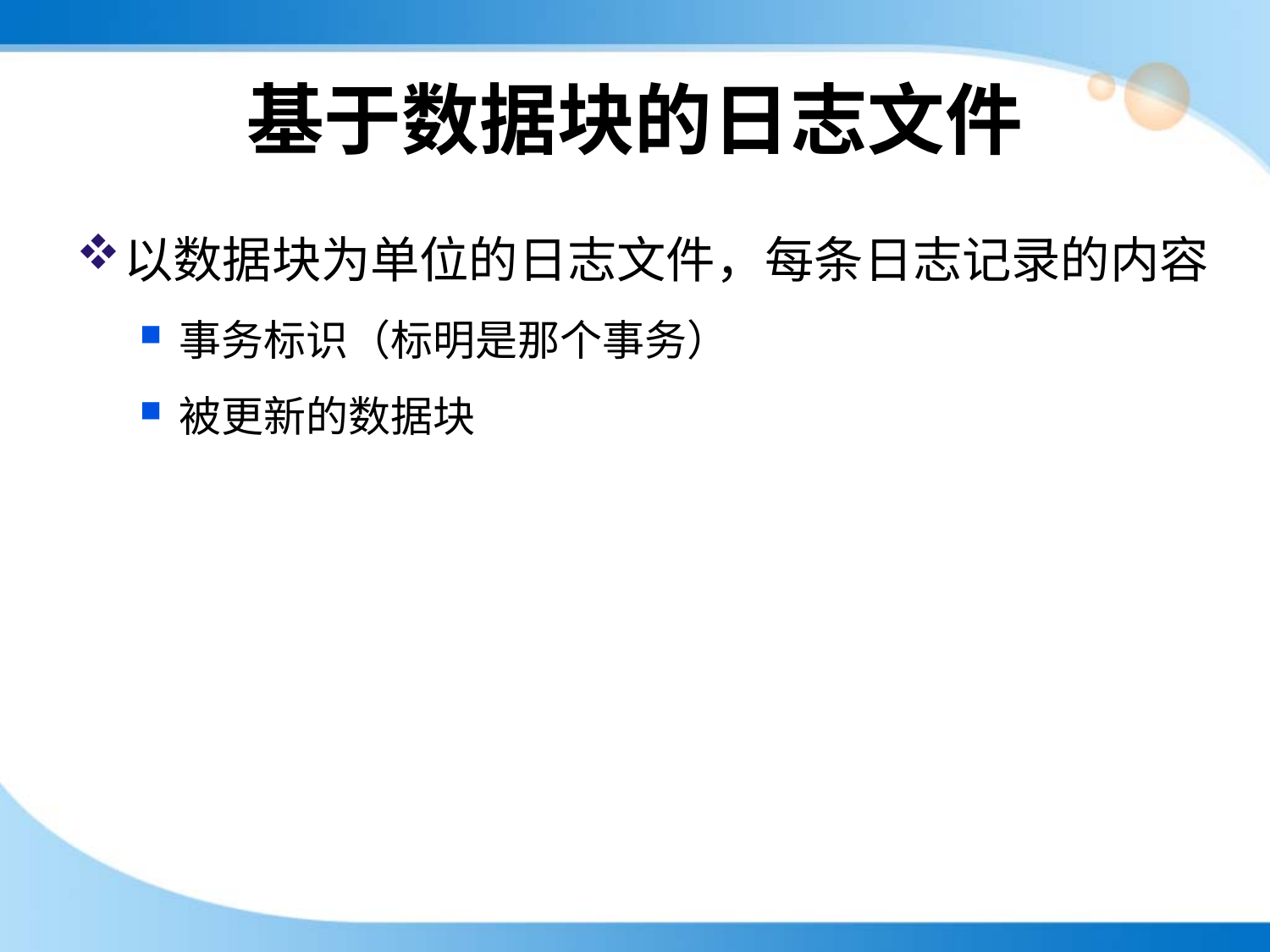

# 基于数据块的日志文件
以数据块为单位的日志文件，每条日志记录的内容
事务标识（标明是那个事务）
被更新的数据块